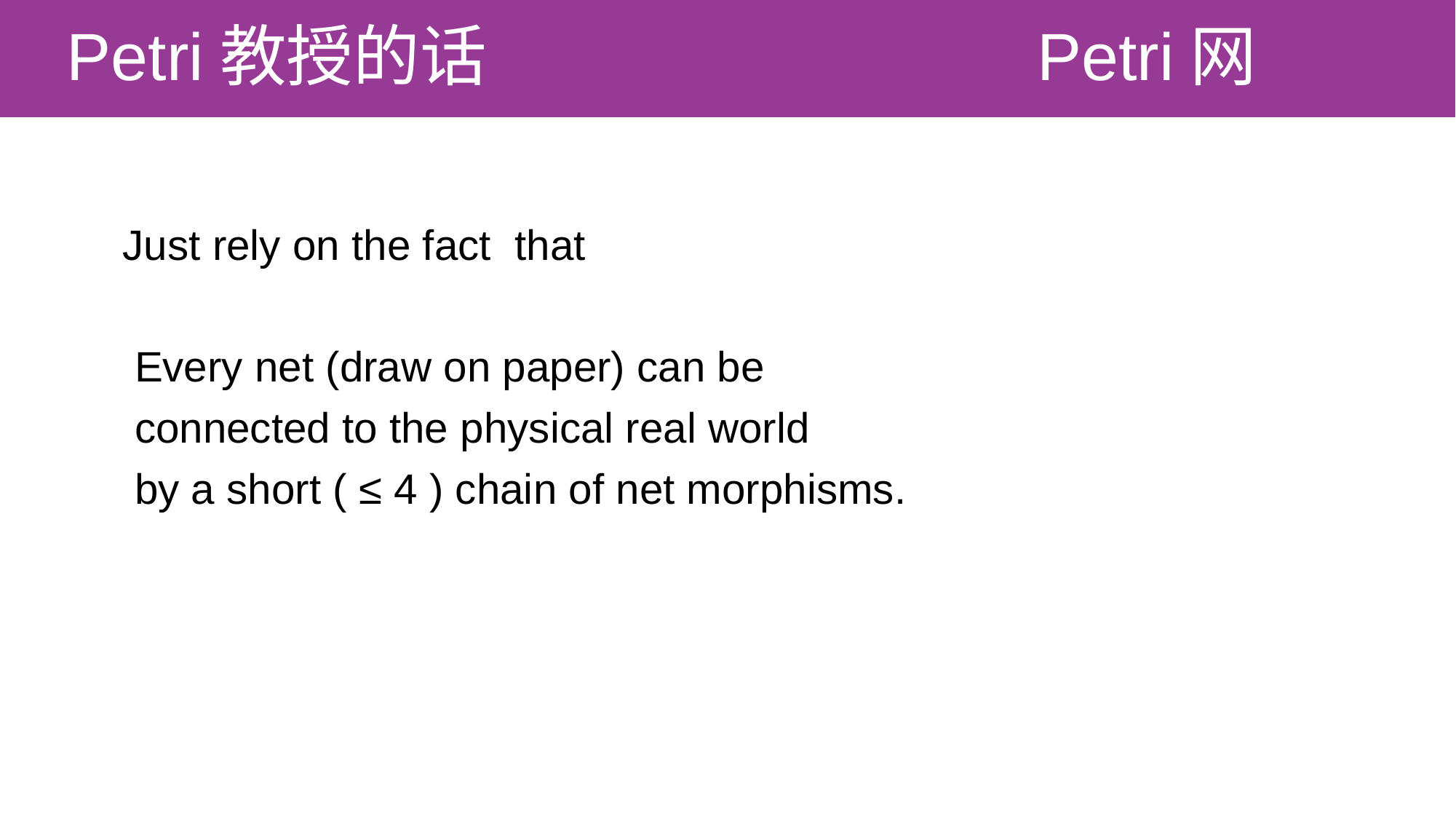

Petri教授的话
# Petri网
 Just rely on the fact  that

  Every net (draw on paper) can be
  connected to the physical real world
  by a short ( ≤ 4 ) chain of net morphisms.